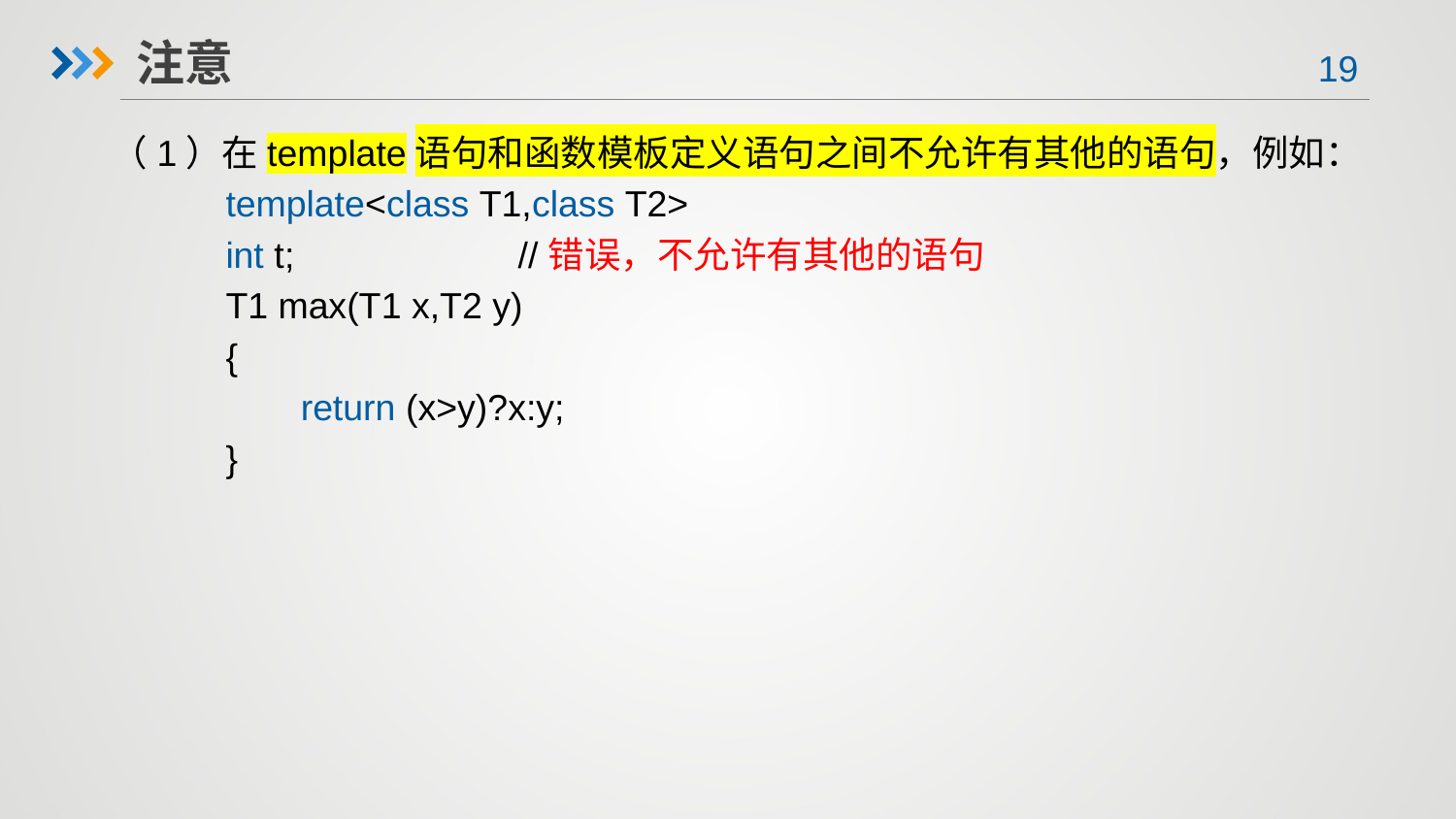

注意
（1）在template语句和函数模板定义语句之间不允许有其他的语句，例如：
template<class T1,class T2>
int t;                      //错误，不允许有其他的语句
T1 max(T1 x,T2 y)
{
 	return (x>y)?x:y;
}